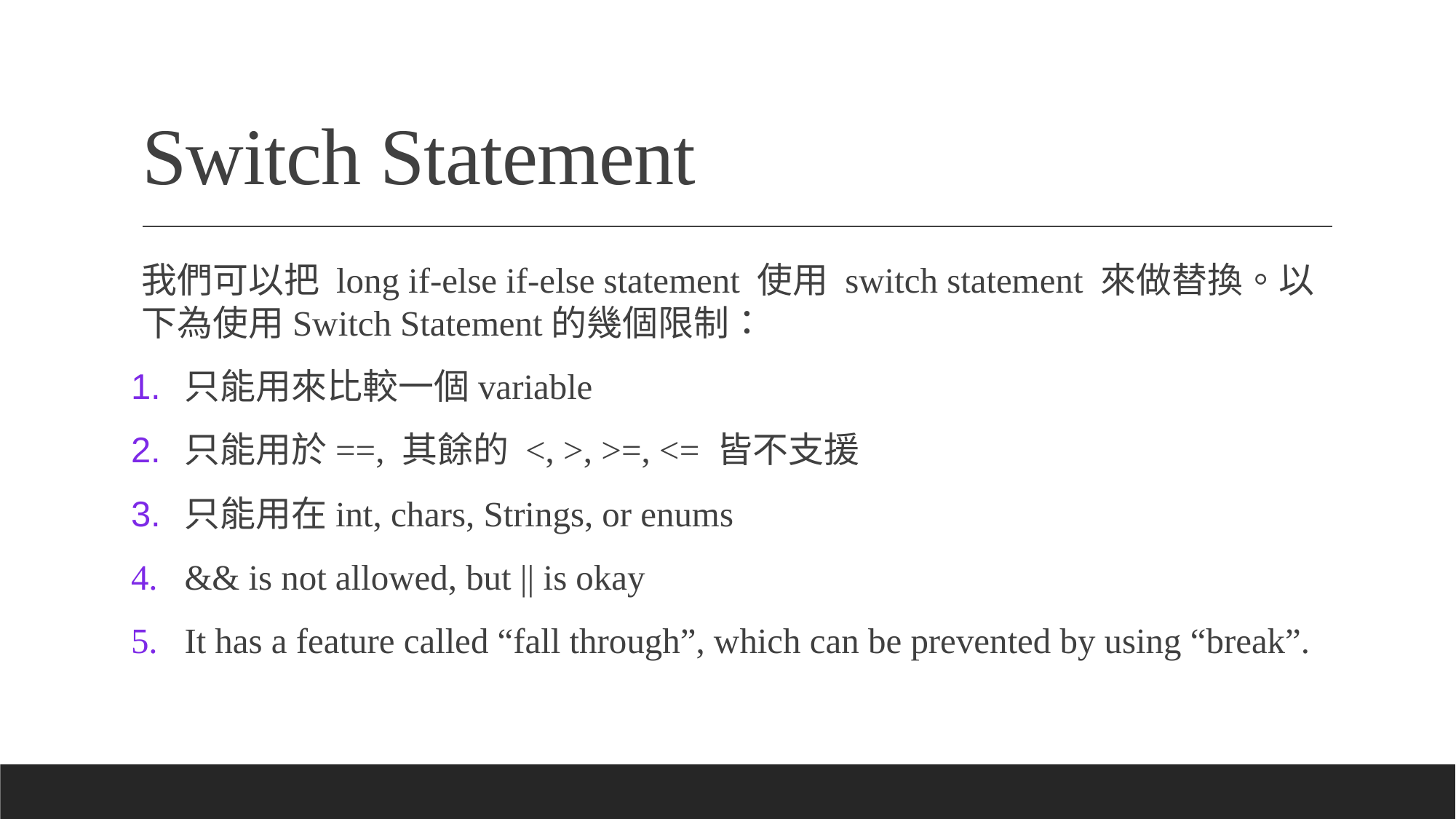

# Switch Statement
我們可以把 long if-else if-else statement 使用 switch statement 來做替換。以下為使用Switch Statement的幾個限制：
只能用來比較一個variable
只能用於==, 其餘的 <, >, >=, <= 皆不支援
只能用在int, chars, Strings, or enums
&& is not allowed, but || is okay
It has a feature called “fall through”, which can be prevented by using “break”.